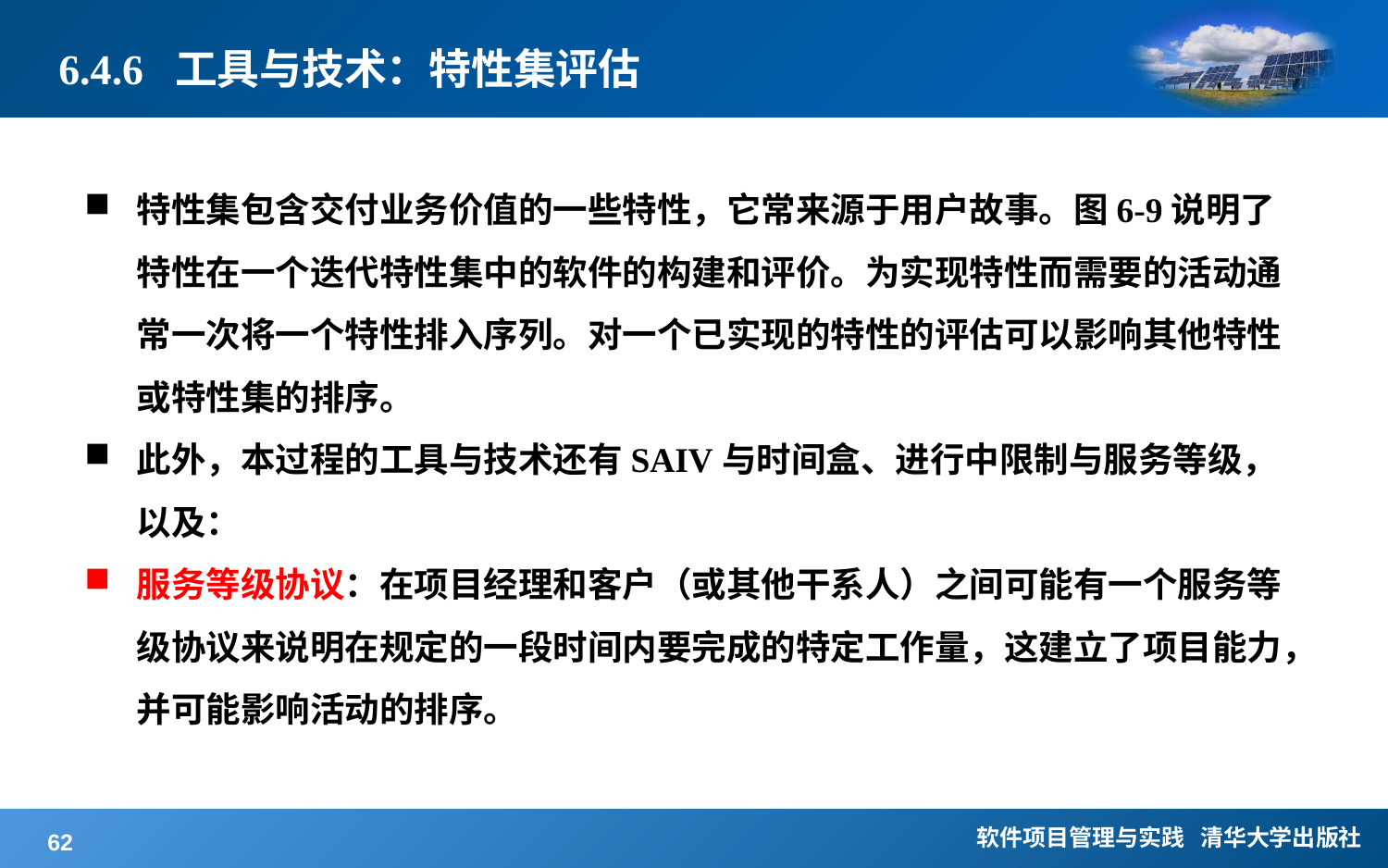

# 6.4.6  工具与技术：特性集评估
特性集包含交付业务价值的一些特性，它常来源于用户故事。图6-9说明了特性在一个迭代特性集中的软件的构建和评价。为实现特性而需要的活动通常一次将一个特性排入序列。对一个已实现的特性的评估可以影响其他特性或特性集的排序。
此外，本过程的工具与技术还有SAIV与时间盒、进行中限制与服务等级，以及：
服务等级协议：在项目经理和客户（或其他干系人）之间可能有一个服务等级协议来说明在规定的一段时间内要完成的特定工作量，这建立了项目能力，并可能影响活动的排序。